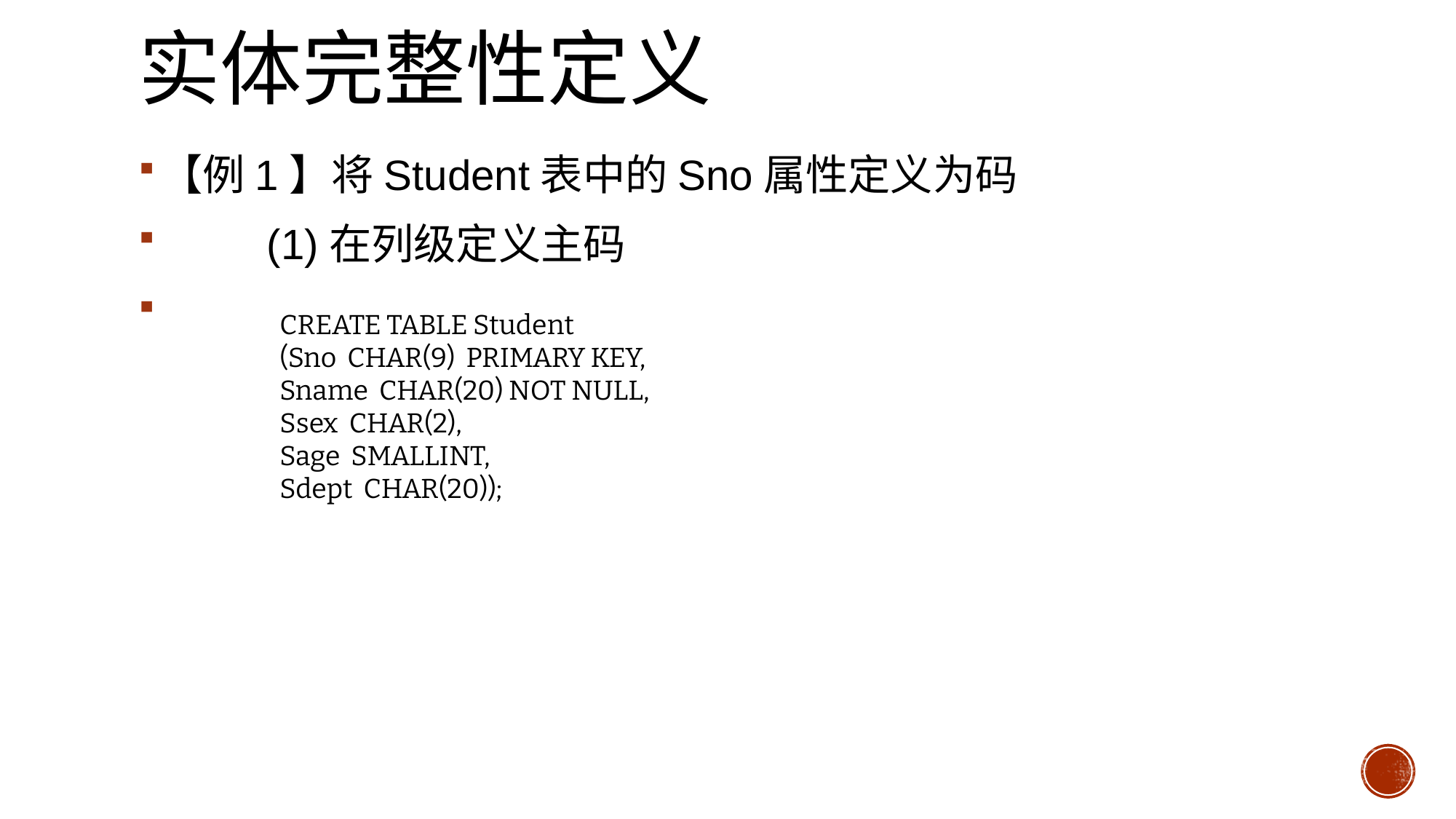

# 实体完整性定义
【例1】将Student表中的Sno属性定义为码
         (1)在列级定义主码

CREATE TABLE Student
(Sno  CHAR(9)  PRIMARY KEY,
Sname  CHAR(20) NOT NULL,
Ssex  CHAR(2),
Sage  SMALLINT,
Sdept  CHAR(20));
7